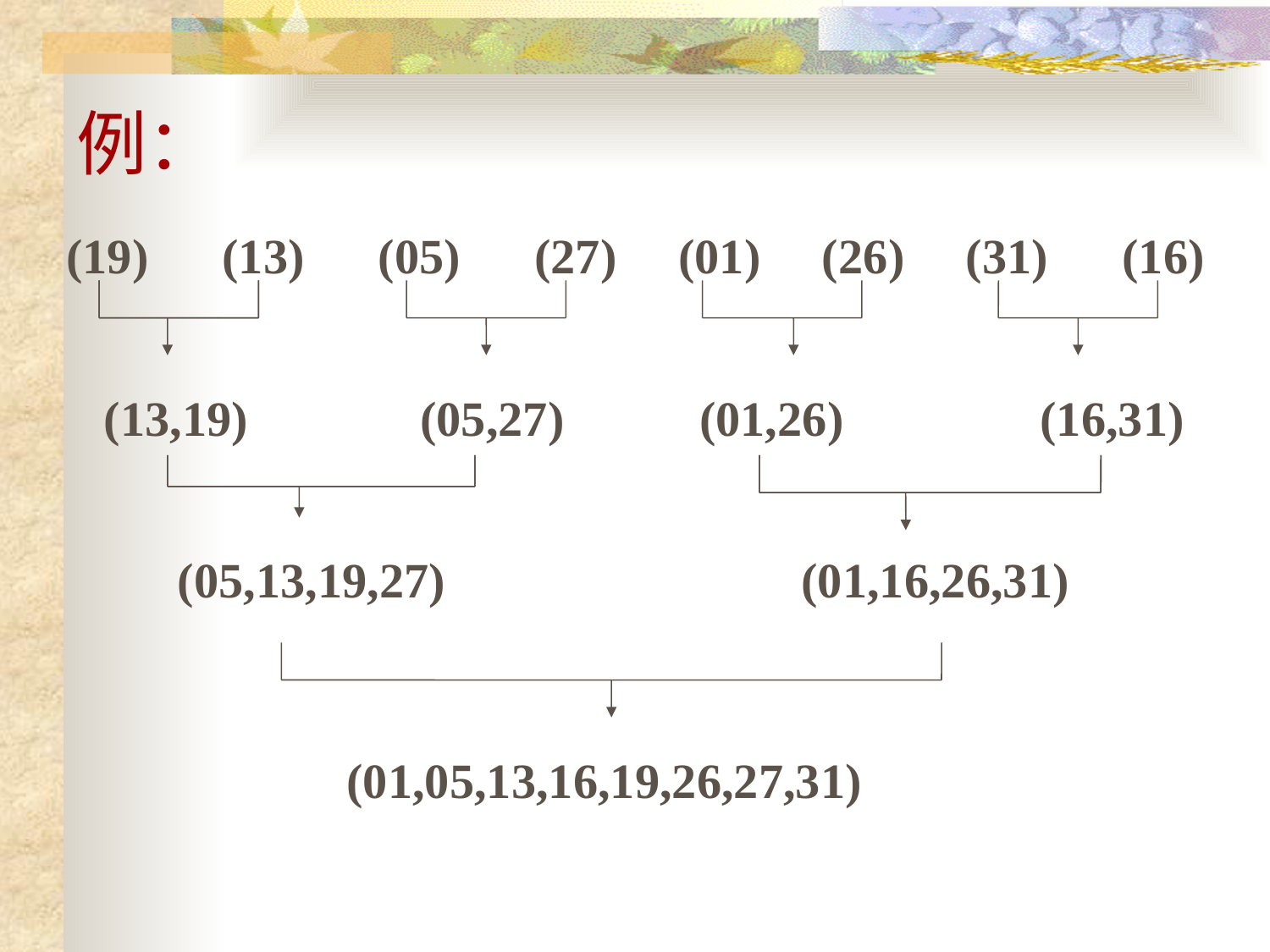

# 例：
(19)      (13)      (05)      (27)     (01)     (26)     (31)      (16)

    (13,19)              (05,27)           (01,26)                (16,31)

          (05,13,19,27)                             (01,16,26,31)

                     (01,05,13,16,19,26,27,31)